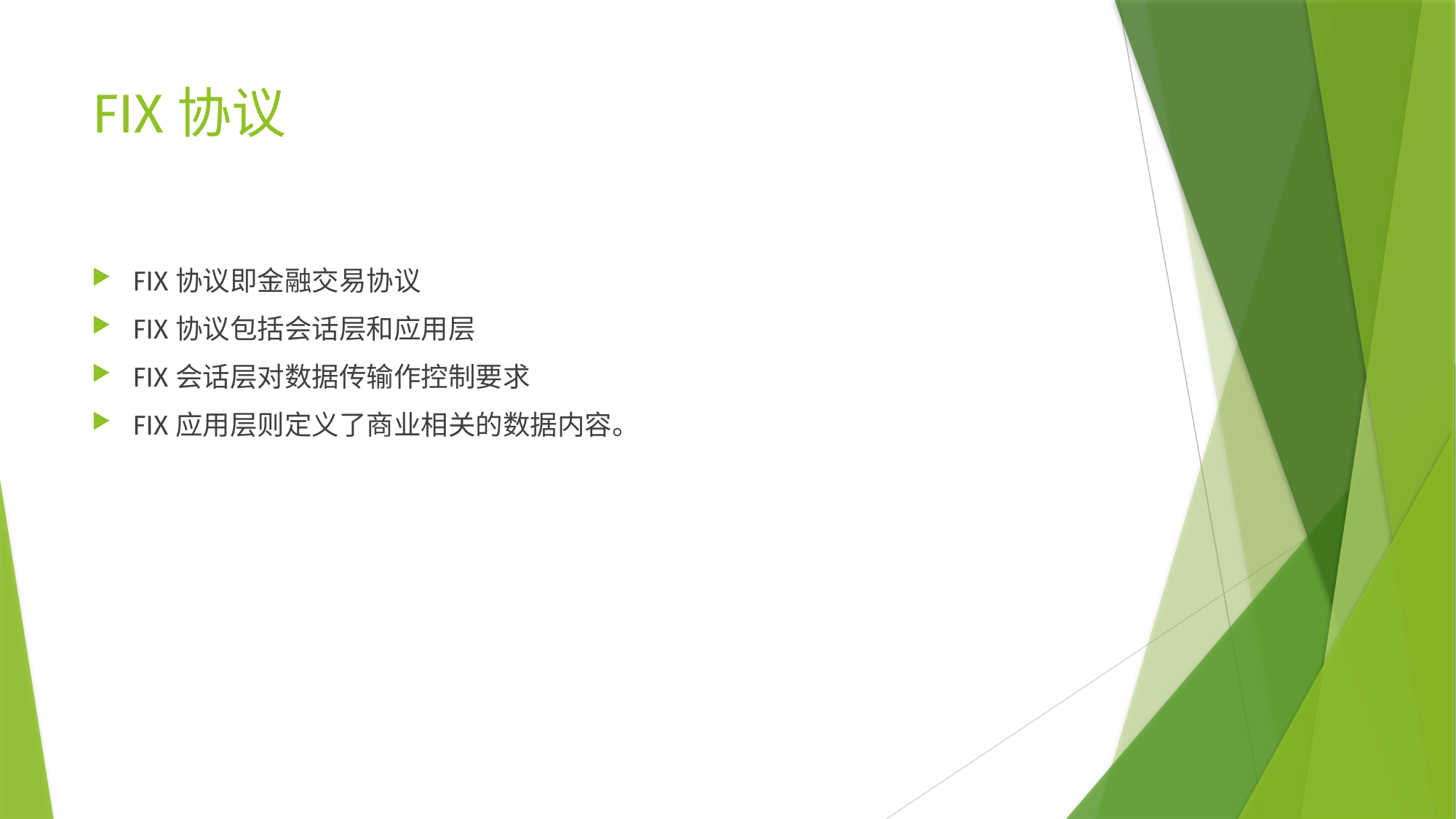

# FIX协议
FIX协议即金融交易协议
FIX协议包括会话层和应用层
FIX会话层对数据传输作控制要求
FIX应用层则定义了商业相关的数据内容。